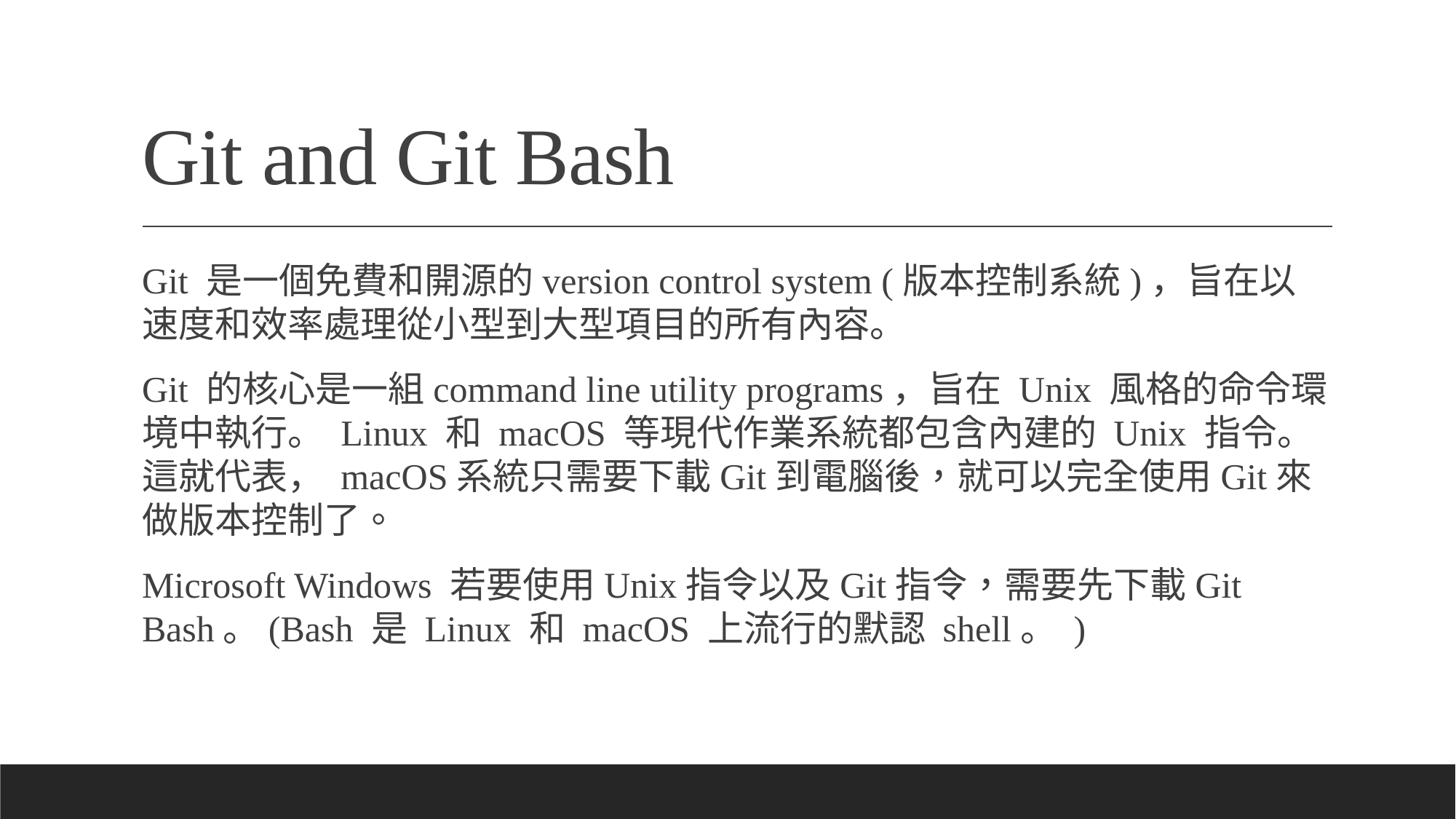

# Git and Git Bash
Git 是一個免費和開源的version control system (版本控制系統)，旨在以速度和效率處理從小型到大型項目的所有內容。
Git 的核心是一組command line utility programs，旨在 Unix 風格的命令環境中執行。 Linux 和 macOS 等現代作業系統都包含內建的 Unix 指令。 這就代表， macOS系統只需要下載Git到電腦後，就可以完全使用Git來做版本控制了。
Microsoft Windows 若要使用Unix指令以及Git指令，需要先下載Git Bash。(Bash 是 Linux 和 macOS 上流行的默認 shell。 )